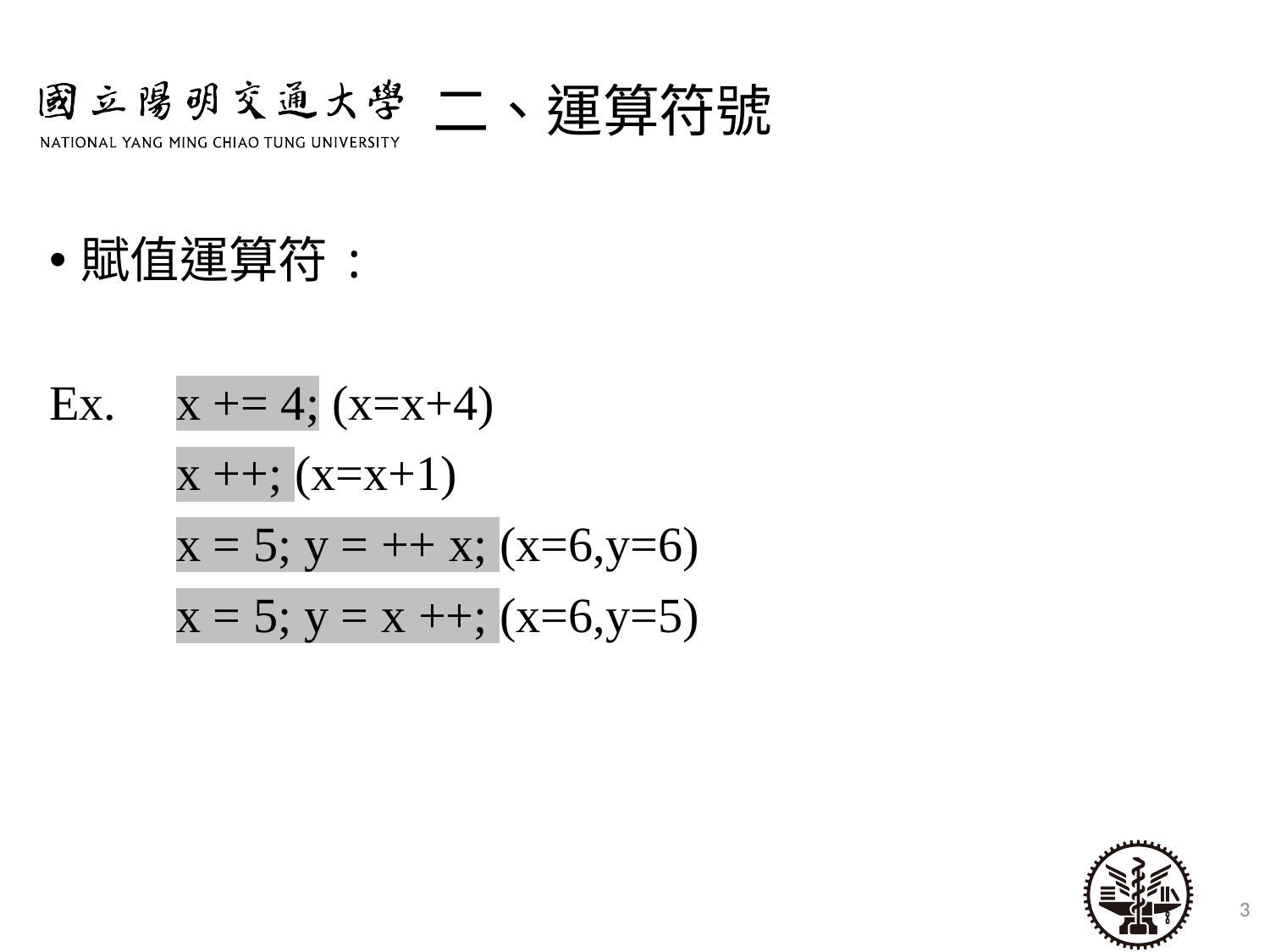

# 二、運算符號
賦值運算符:

Ex.	x += 4; (x=x+4)
      	x ++; (x=x+1)
     	x = 5; y = ++ x; (x=6,y=6)
     	x = 5; y = x ++; (x=6,y=5)
3